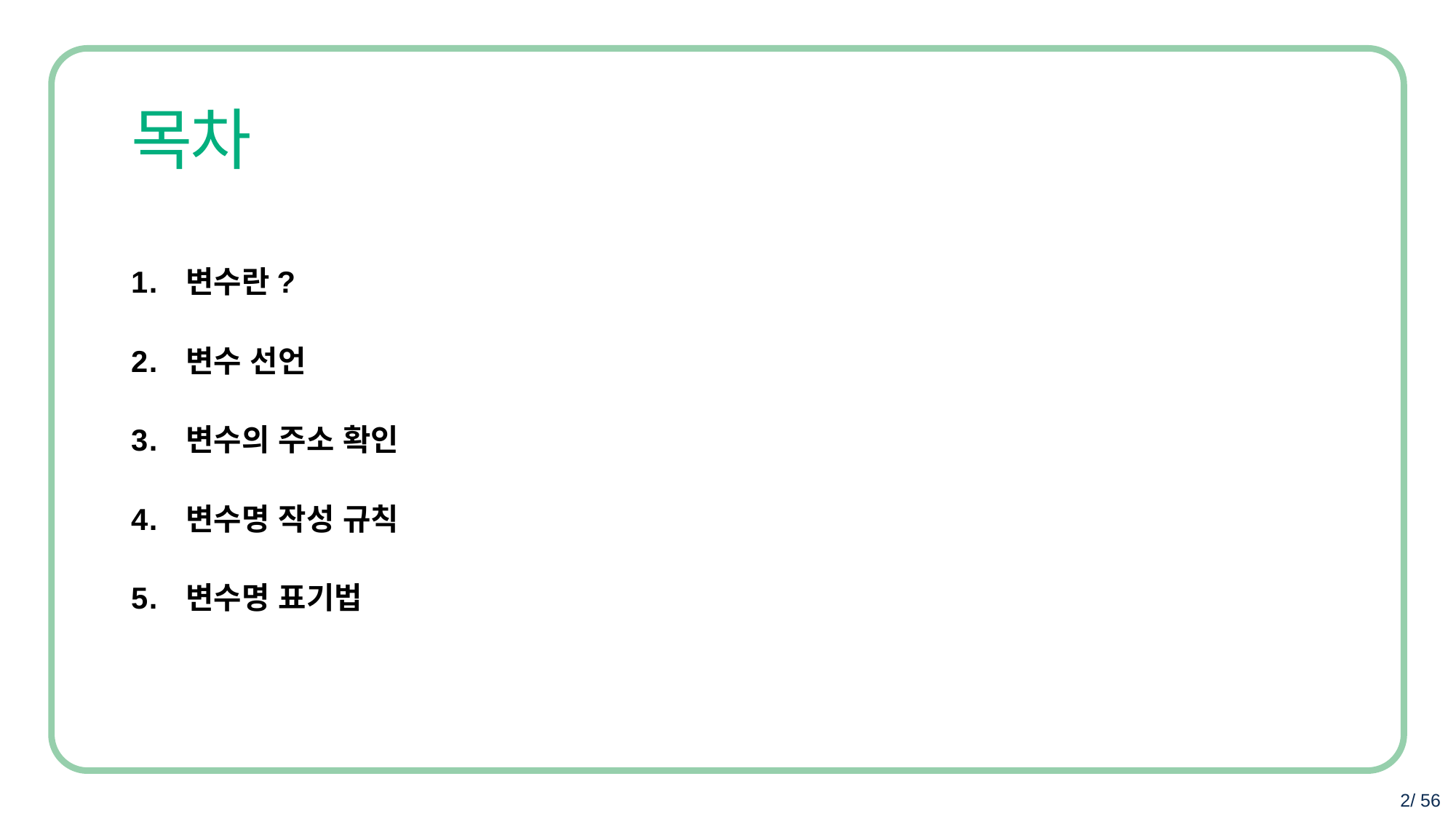

변수란?
변수 선언
변수의 주소 확인
변수명 작성 규칙
변수명 표기법